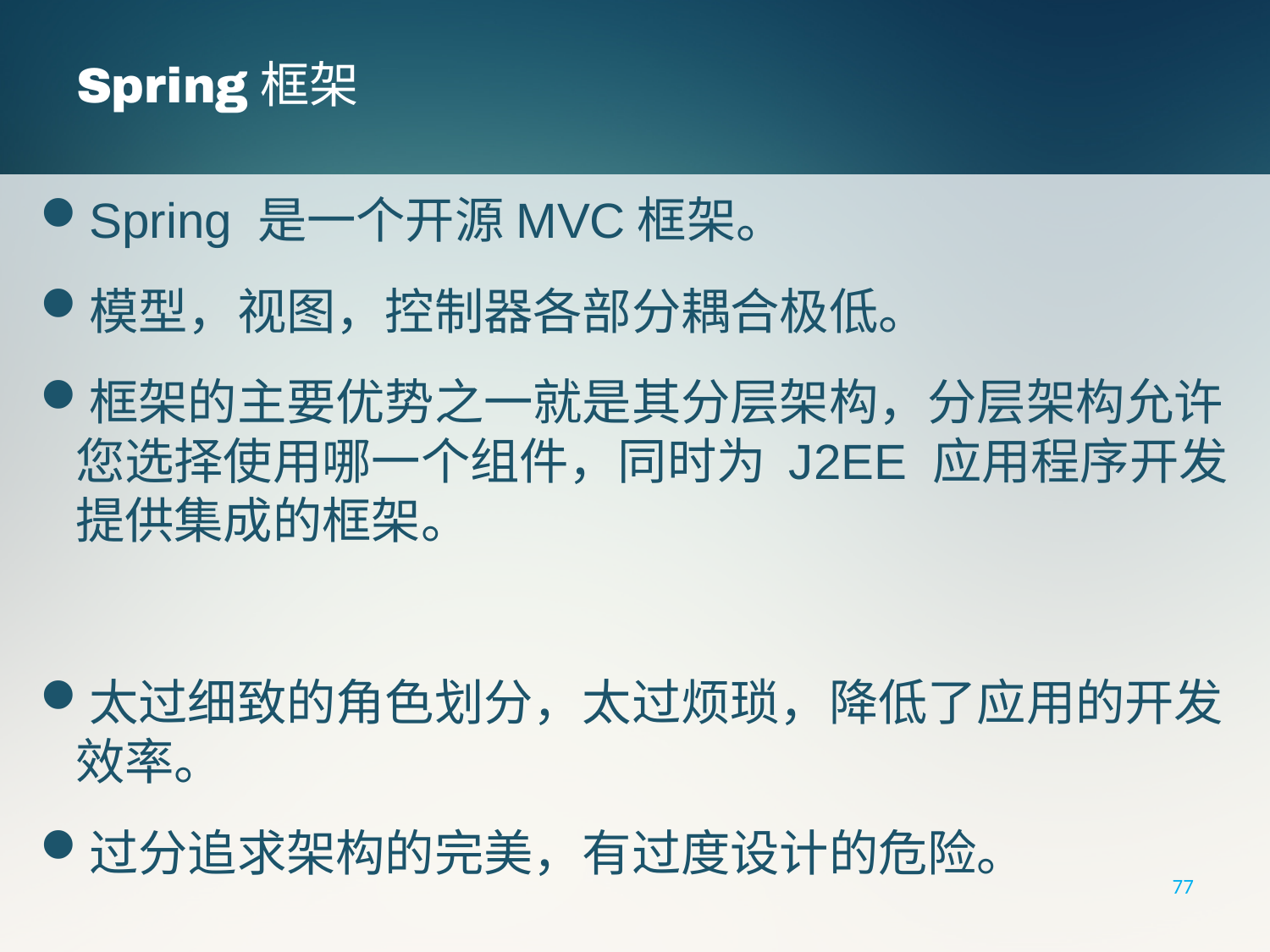

# Spring框架
Spring 是一个开源MVC框架。
模型，视图，控制器各部分耦合极低。
框架的主要优势之一就是其分层架构，分层架构允许您选择使用哪一个组件，同时为 J2EE 应用程序开发提供集成的框架。

太过细致的角色划分，太过烦琐，降低了应用的开发效率。
过分追求架构的完美，有过度设计的危险。
77